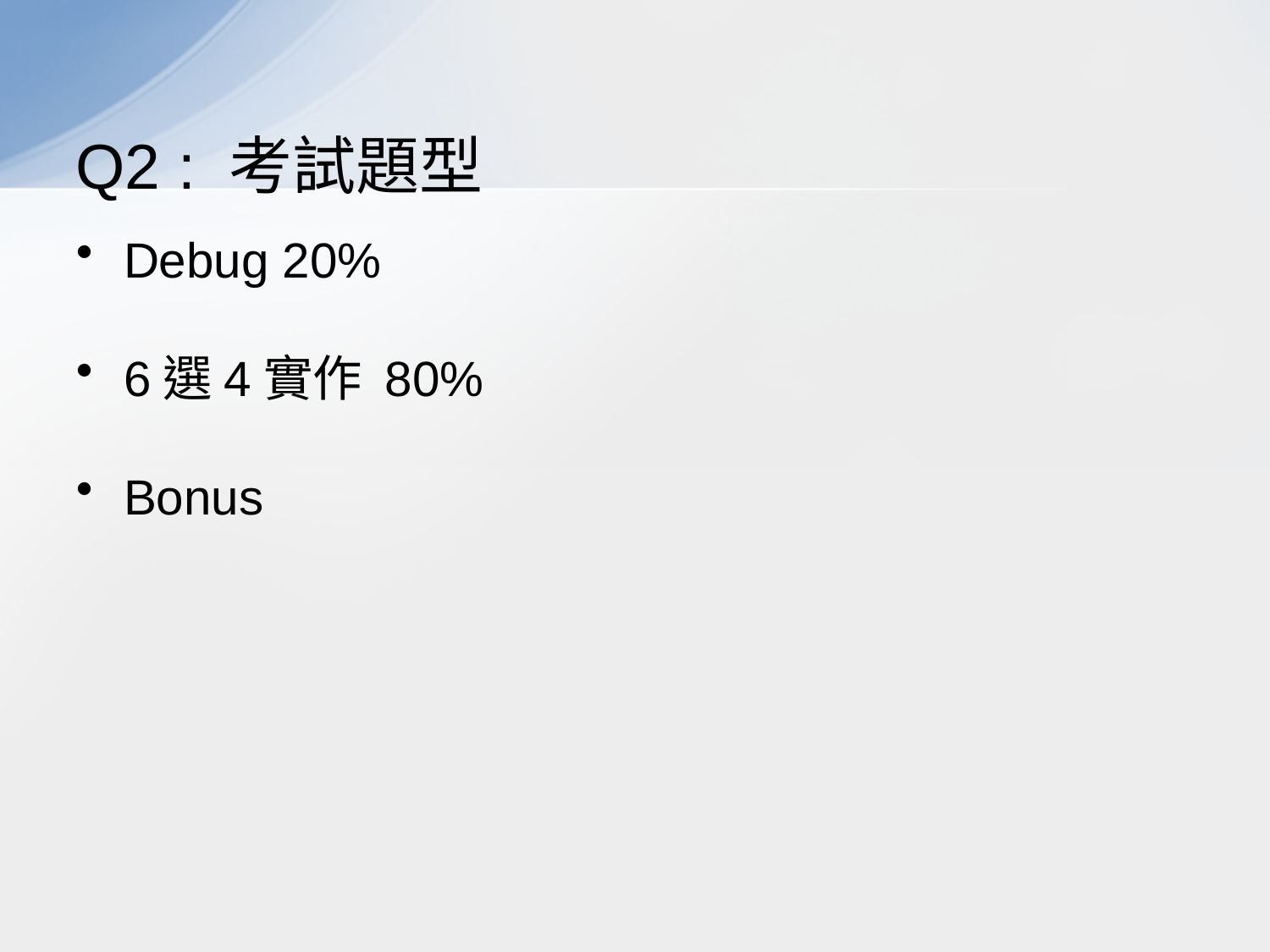

# Q2 : 考試題型
Debug 20%

6選4實作 80%

Bonus